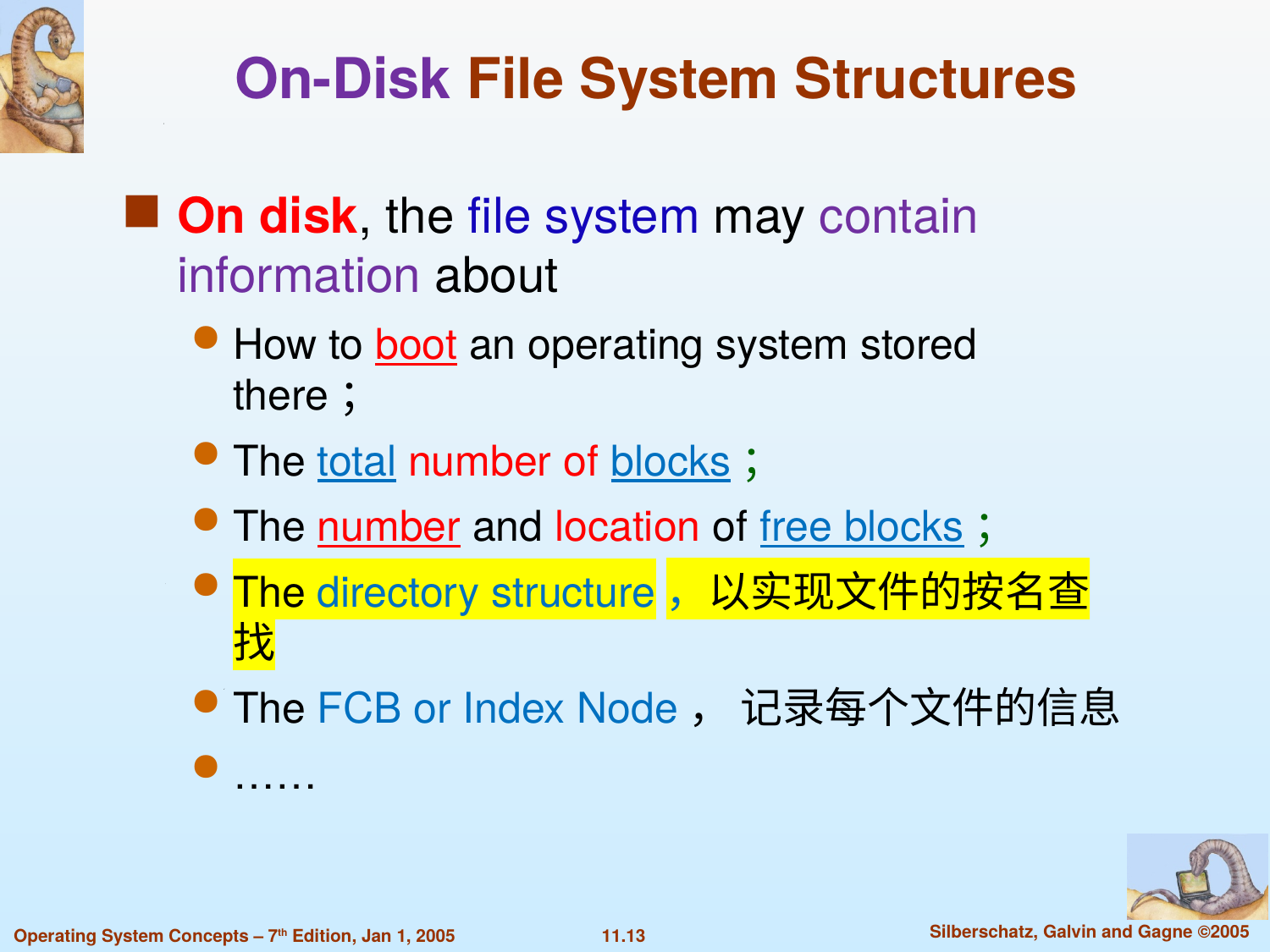

On-Disk File System Structures
On disk, the file system may contain  information about
How to boot an operating system stored there；
The total number of blocks；
The number and location of free blocks；
The directory structure，以实现文件的按名查找
The FCB or Index Node， 记录每个文件的信息
……